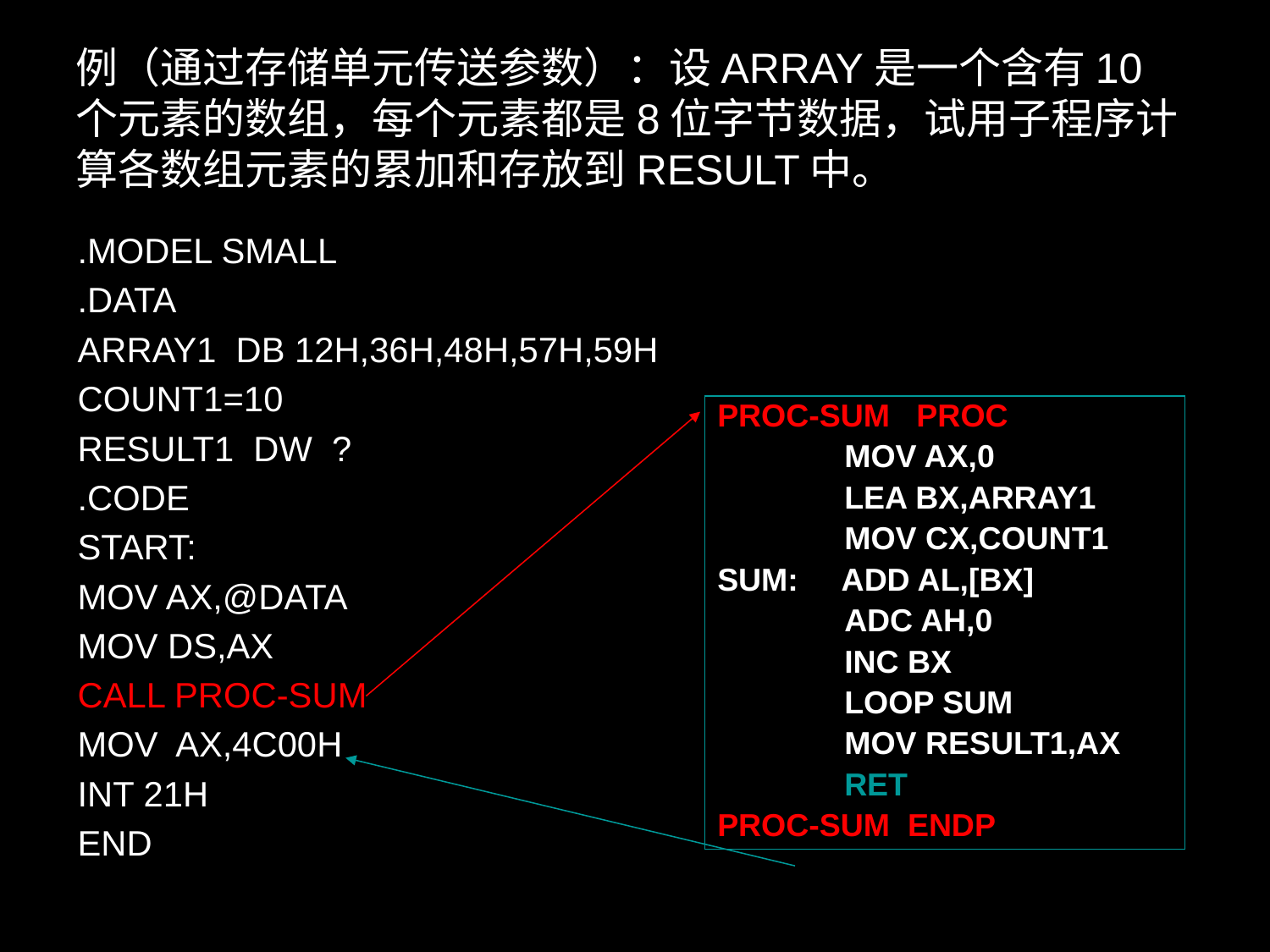

# 例（通过存储单元传送参数）：设ARRAY是一个含有10个元素的数组，每个元素都是8位字节数据，试用子程序计算各数组元素的累加和存放到RESULT中。
.MODEL SMALL
.DATA
ARRAY1  DB 12H,36H,48H,57H,59H
COUNT1=10
RESULT1  DW  ?
.CODE
START:
MOV AX,@DATA
MOV DS,AX
CALL PROC-SUM
MOV  AX,4C00H
INT 21H
END
PROC-SUM   PROC
	MOV AX,0
	LEA BX,ARRAY1
	MOV CX,COUNT1
SUM:     ADD AL,[BX]
	ADC AH,0
	INC BX
 	LOOP SUM
	MOV RESULT1,AX
	RET
PROC-SUM  ENDP